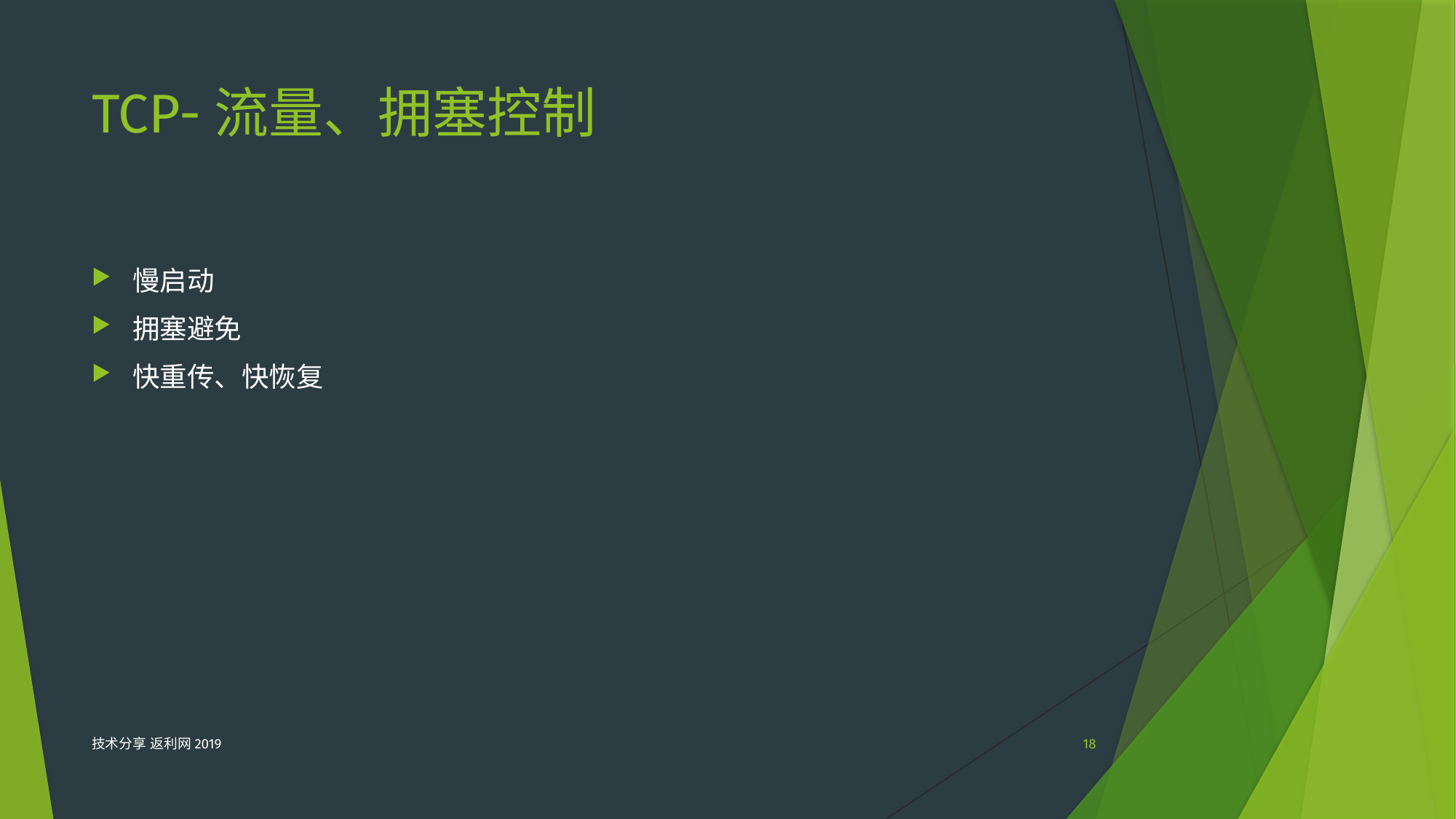

# TCP-流量、拥塞控制
慢启动
拥塞避免
快重传、快恢复
技术分享 返利网2019
18